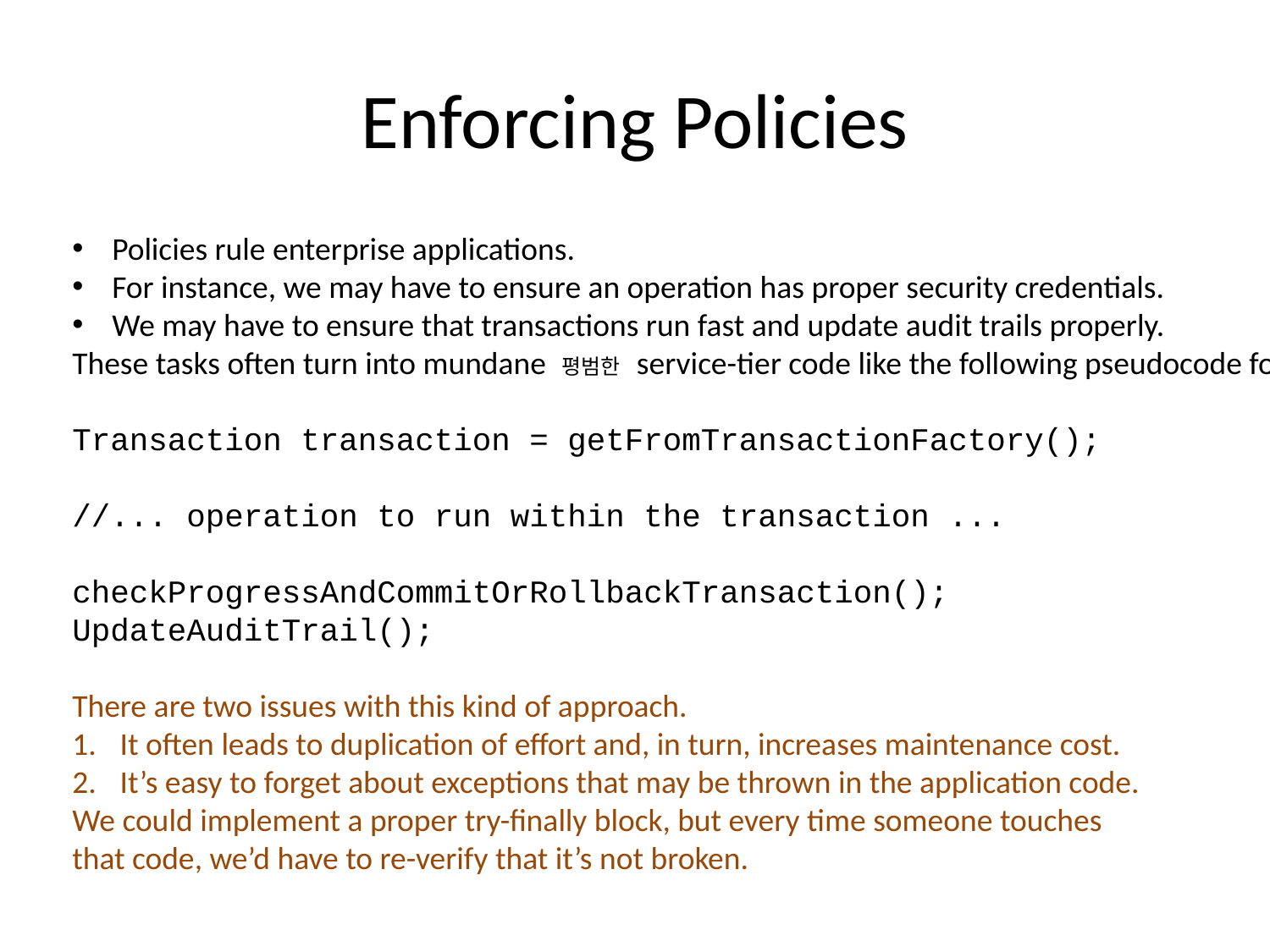

# Enforcing Policies
Policies rule enterprise applications.
For instance, we may have to ensure an operation has proper security credentials.
We may have to ensure that transactions run fast and update audit trails properly.
These tasks often turn into mundane 평범한 service-tier code like the following pseudocode form:

Transaction transaction = getFromTransactionFactory();

//... operation to run within the transaction ...

checkProgressAndCommitOrRollbackTransaction();
UpdateAuditTrail();

There are two issues with this kind of approach.
It often leads to duplication of effort and, in turn, increases maintenance cost.
It’s easy to forget about exceptions that may be thrown in the application code.
We could implement a proper try-finally block, but every time someone touches
that code, we’d have to re-verify that it’s not broken.